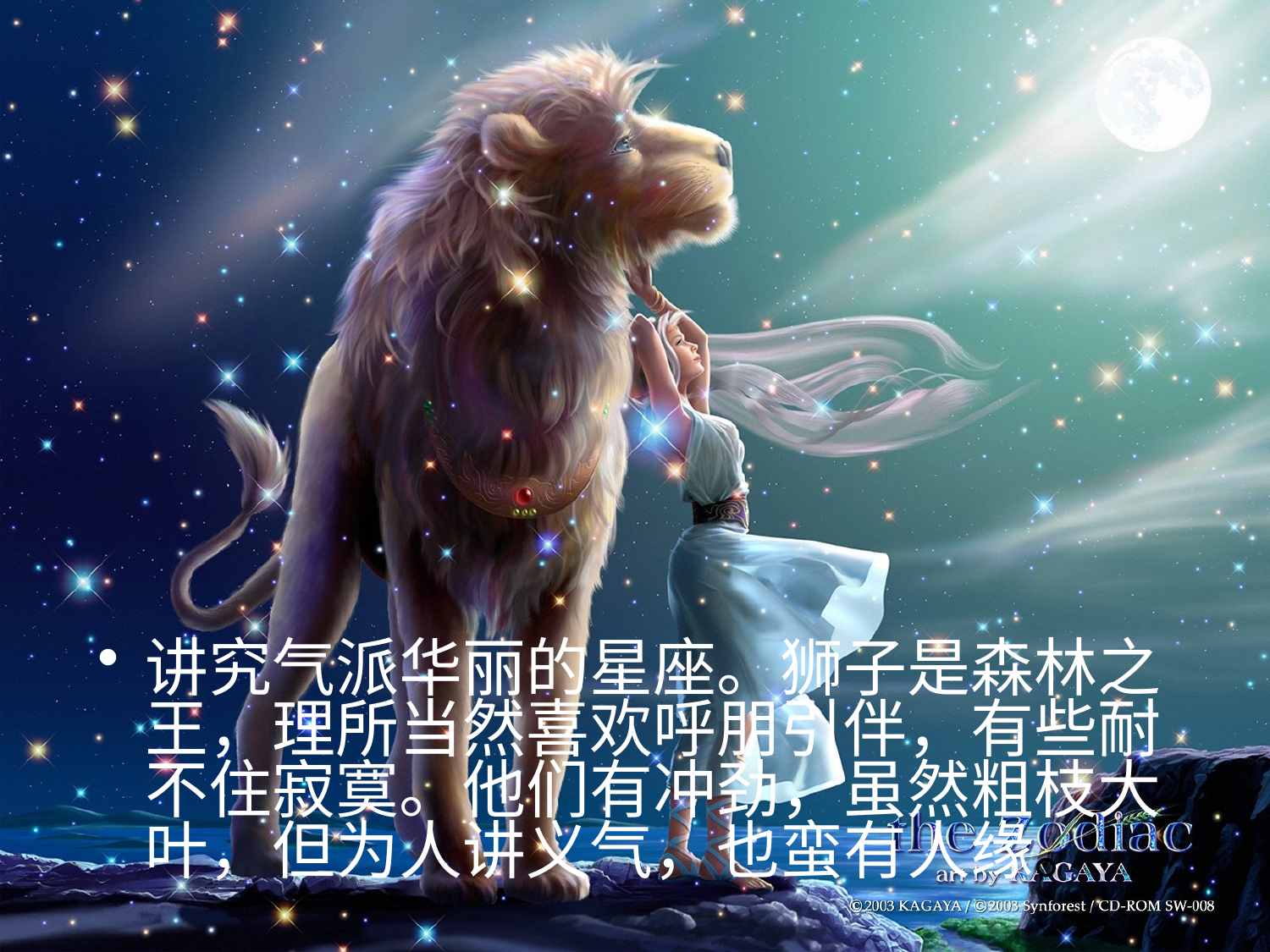

讲究气派华丽的星座。狮子是森林之王，理所当然喜欢呼朋引伴，有些耐不住寂寞。他们有冲劲，虽然粗枝大叶，但为人讲义气，也蛮有人缘。